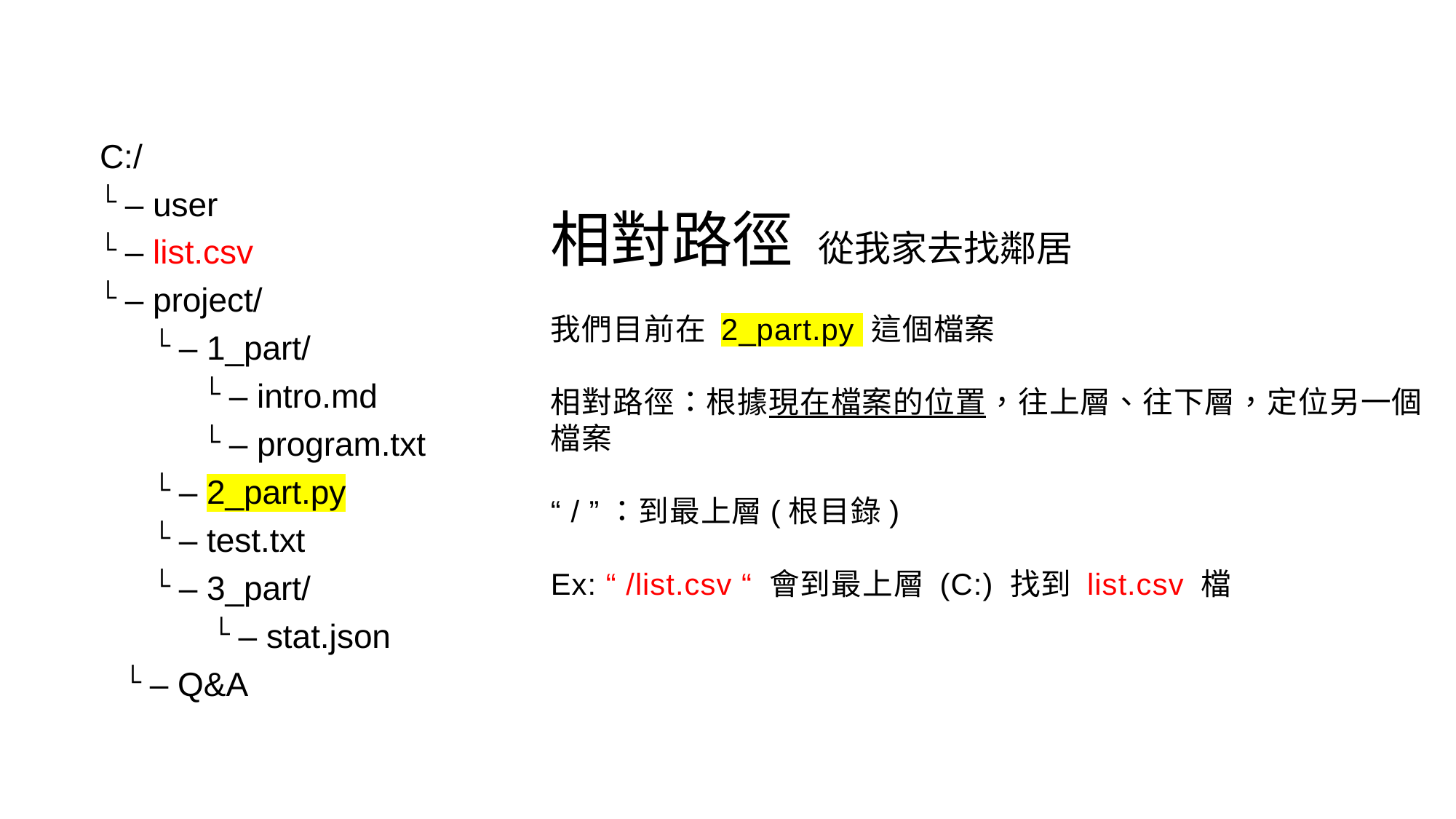

C:/
– user
– list.csv
– project/
– 1_part/
– intro.md
– program.txt
– 2_part.py
– test.txt
– 3_part/
– stat.json
– Q&A
相對路徑	從我家去找鄰居

我們目前在 2_part.py 這個檔案

相對路徑：根據現在檔案的位置，往上層、往下層，定位另一個檔案
“ / ”：到最上層(根目錄)

Ex: “ /list.csv “ 會到最上層 (C:) 找到 list.csv 檔